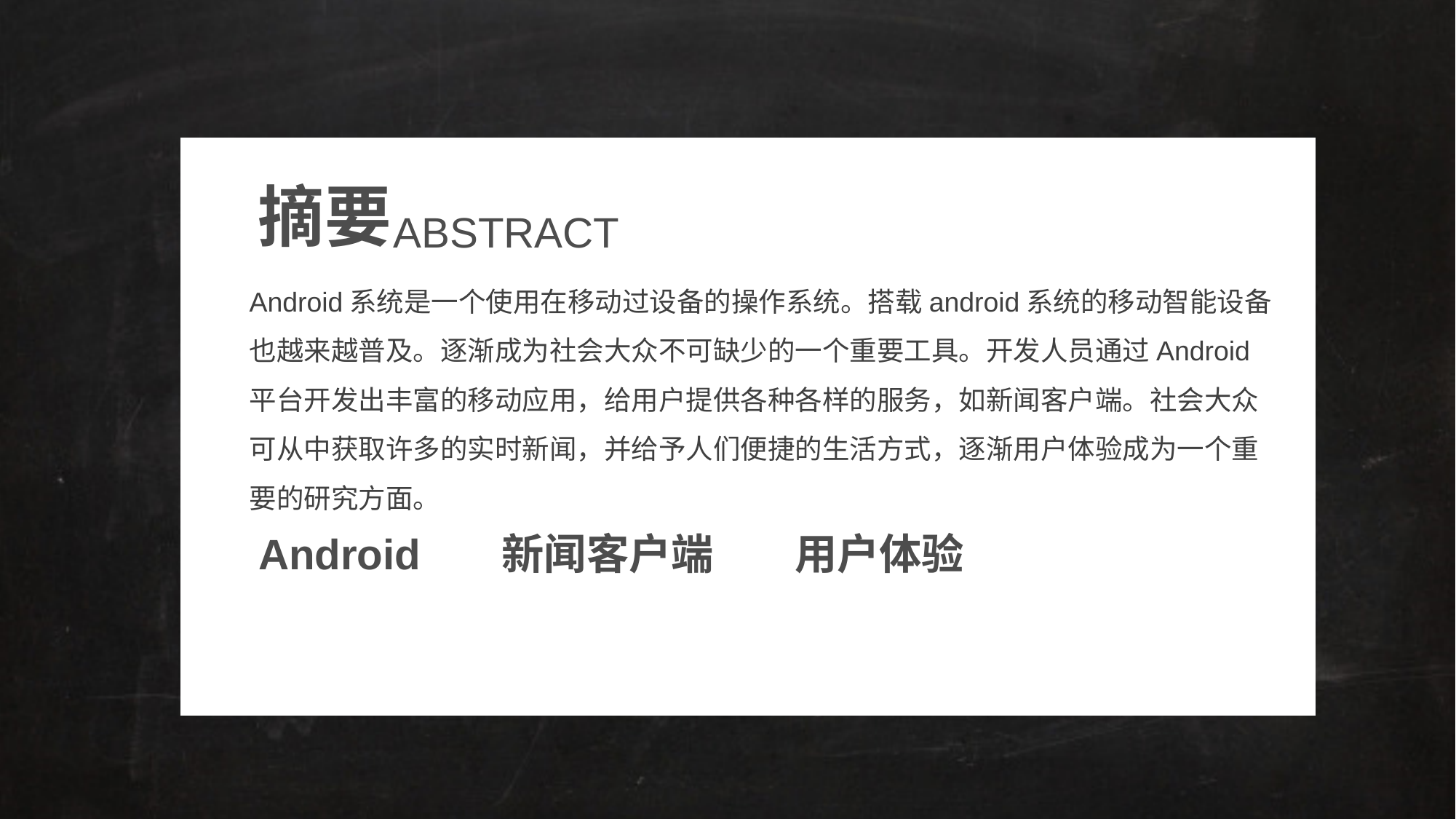

摘要
ABSTRACT
Android系统是一个使用在移动过设备的操作系统。搭载android系统的移动智能设备也越来越普及。逐渐成为社会大众不可缺少的一个重要工具。开发人员通过Android平台开发出丰富的移动应用，给用户提供各种各样的服务，如新闻客户端。社会大众可从中获取许多的实时新闻，并给予人们便捷的生活方式，逐渐用户体验成为一个重要的研究方面。
新闻客户端
用户体验
Android